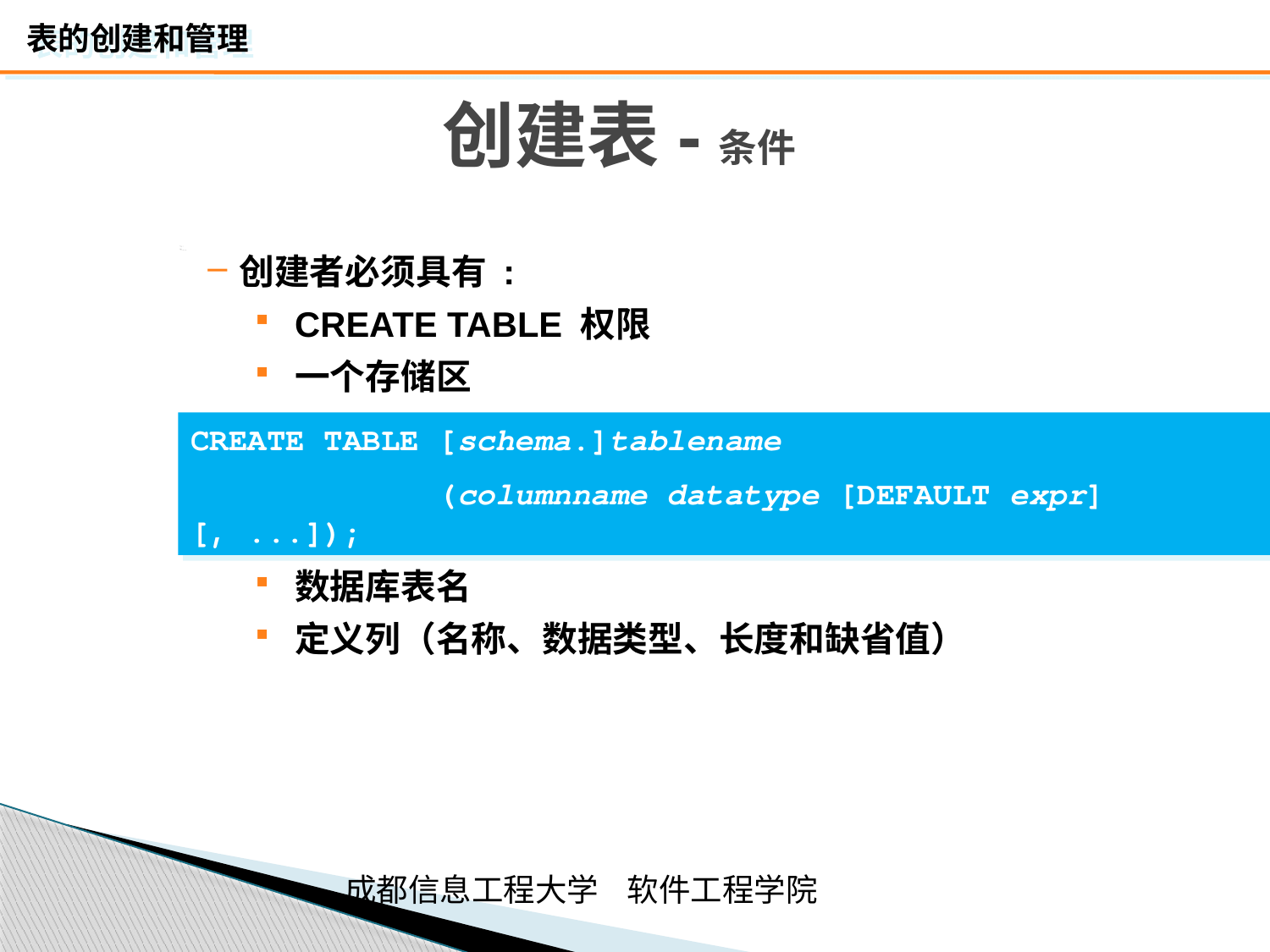

# 创建表-条件

创建者必须具有 :
CREATE TABLE 权限
一个存储区

创建者必须定义：
数据库表名
定义列（名称、数据类型、长度和缺省值）

CREATE TABLE [schema.]tablename
             (columnname datatype [DEFAULT expr][, ...]);